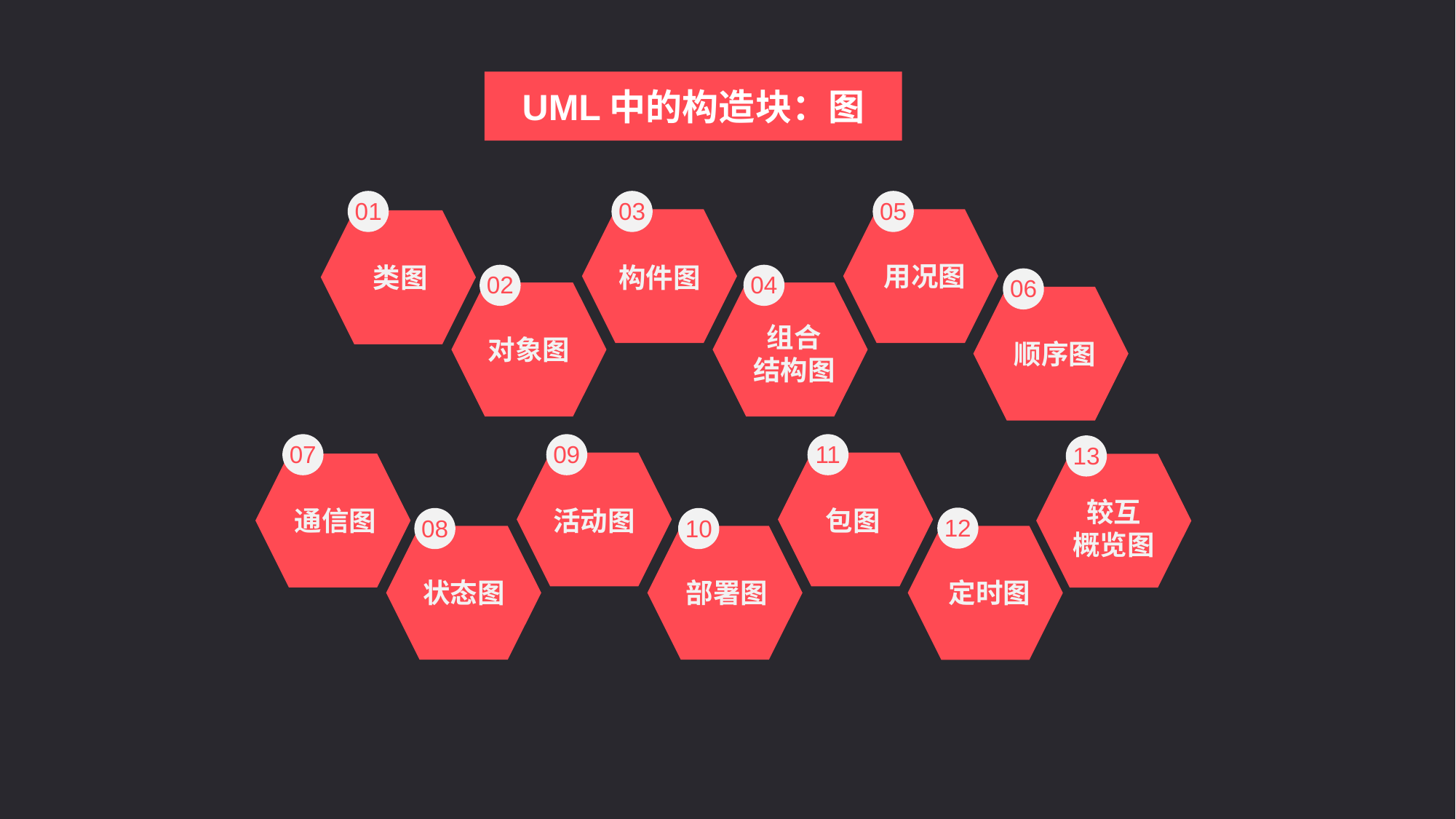

UML中的构造块：图
01

类图

03

构件图

05

用况图

02

对象图

04

组合
结构图

06

顺序图

07

通信图

09

活动图

11

包图

13

较互
概览图

12

定时图

08

状态图

10

部署图